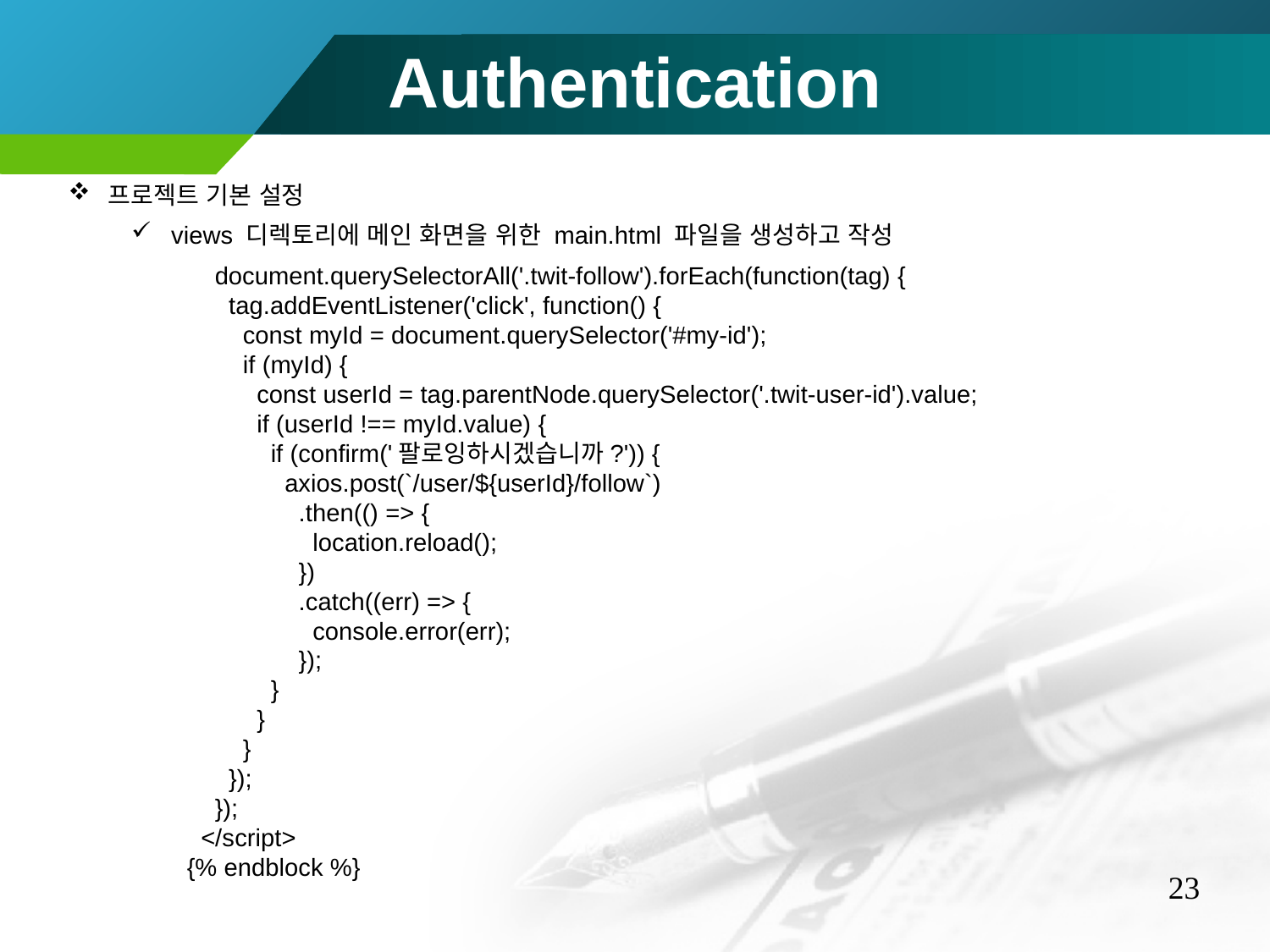

Authentication
프로젝트 기본 설정
views 디렉토리에 메인 화면을 위한 main.html 파일을 생성하고 작성
    document.querySelectorAll('.twit-follow').forEach(function(tag) {
      tag.addEventListener('click', function() {
        const myId = document.querySelector('#my-id');
        if (myId) {
          const userId = tag.parentNode.querySelector('.twit-user-id').value;
          if (userId !== myId.value) {
            if (confirm('팔로잉하시겠습니까?')) {
              axios.post(`/user/${userId}/follow`)
                .then(() => {
                  location.reload();
                })
                .catch((err) => {
                  console.error(err);
                });
            }
          }
        }
      });
    });
  </script>
{% endblock %}

23